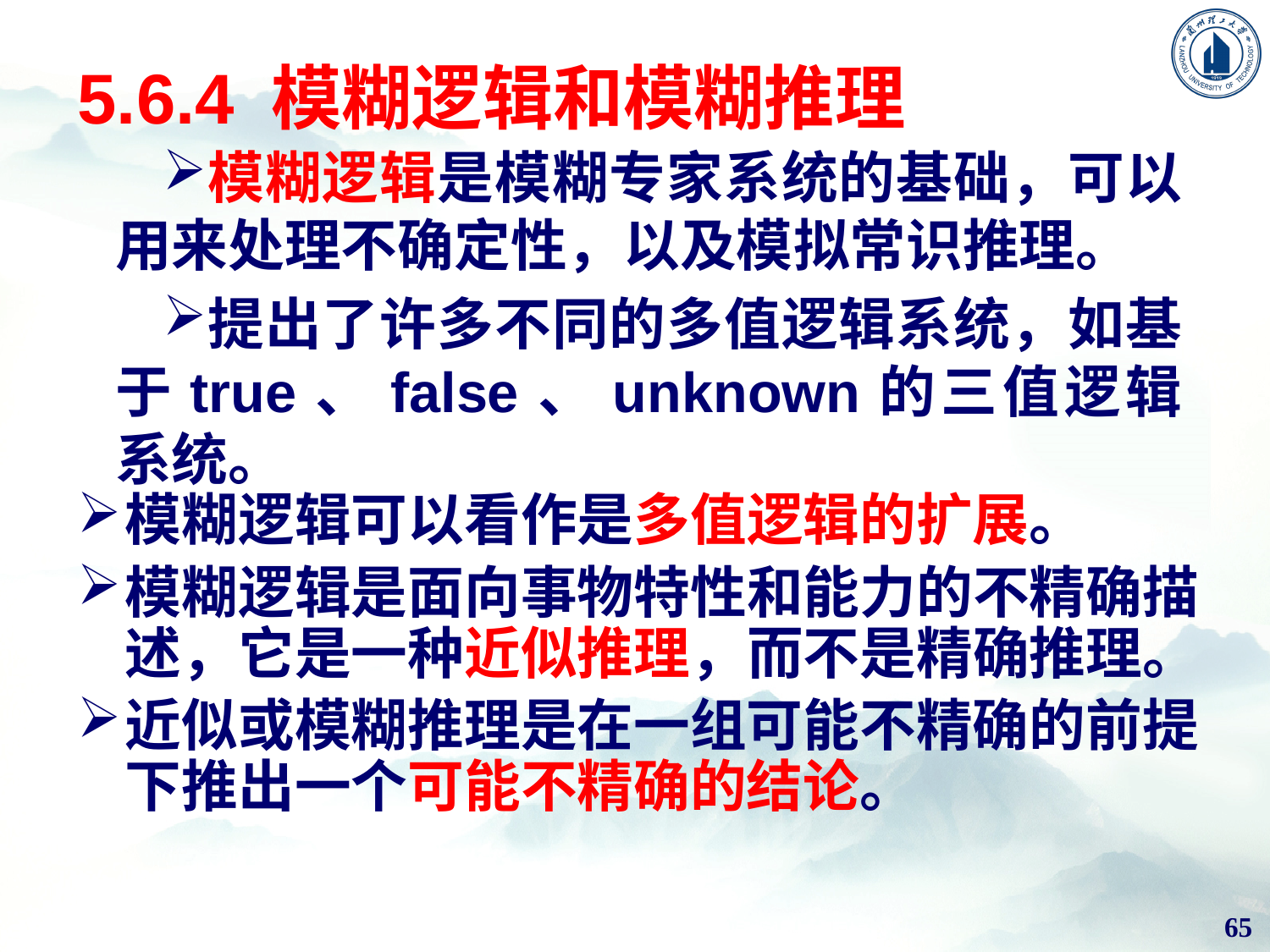

# 5.6.4 模糊逻辑和模糊推理
模糊逻辑是模糊专家系统的基础，可以用来处理不确定性，以及模拟常识推理。
提出了许多不同的多值逻辑系统，如基于true、false、unknown的三值逻辑系统。
模糊逻辑可以看作是多值逻辑的扩展。
模糊逻辑是面向事物特性和能力的不精确描述，它是一种近似推理，而不是精确推理。
近似或模糊推理是在一组可能不精确的前提下推出一个可能不精确的结论。
65